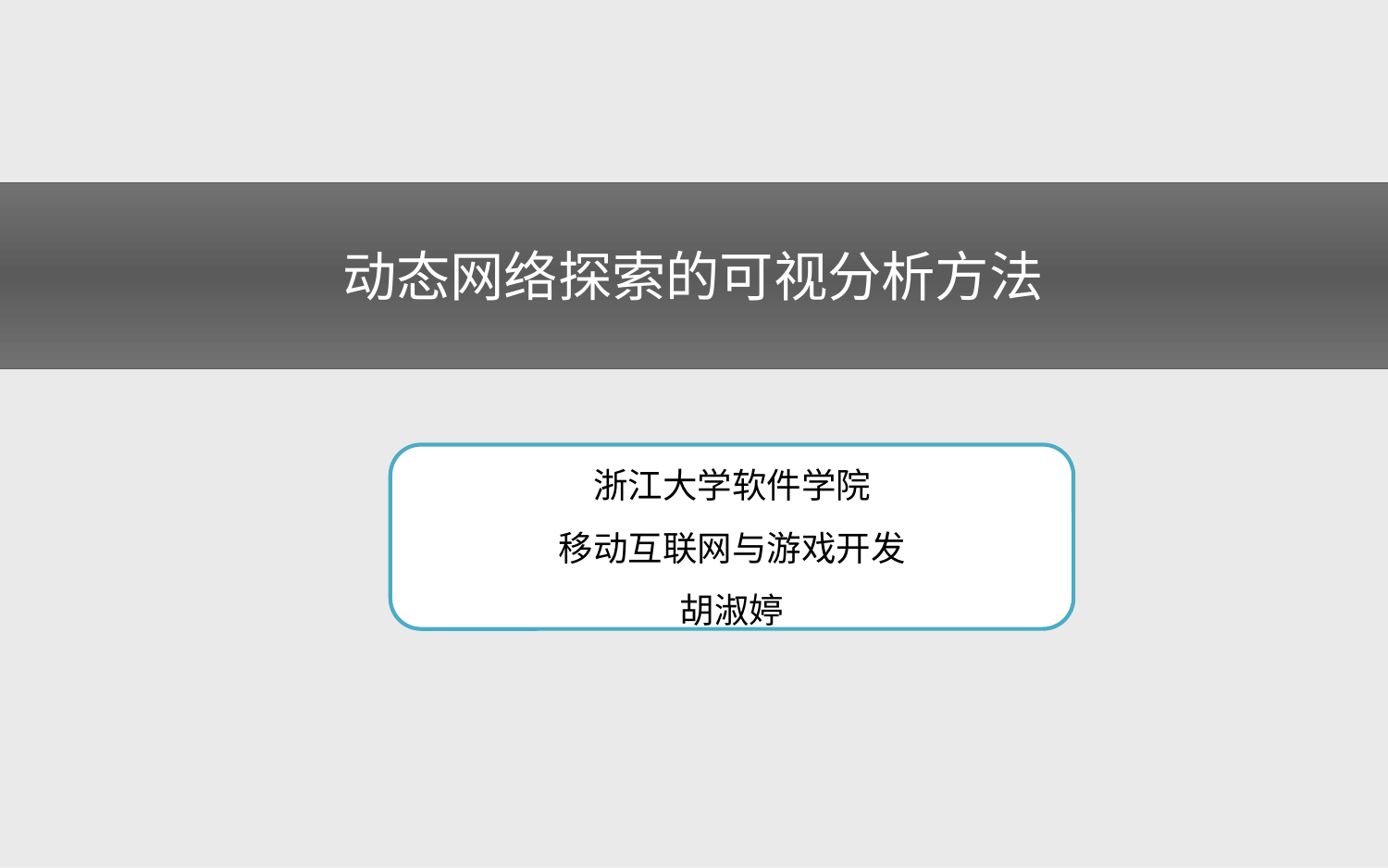

动态网络探索的可视分析方法
浙江大学软件学院
移动互联网与游戏开发
胡淑婷